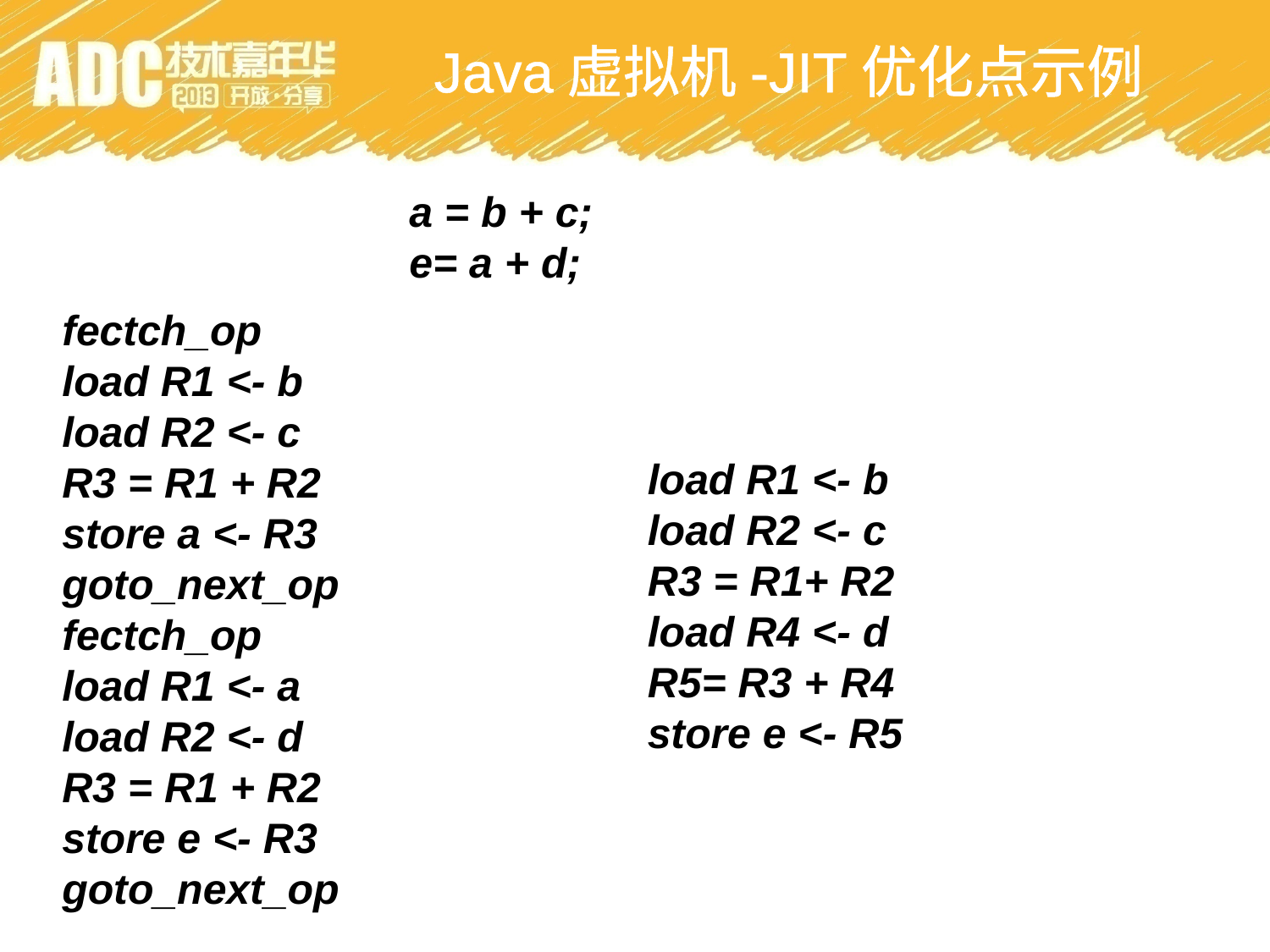

Java虚拟机-JIT优化点示例
a = b + c;
e= a + d;
fectch_op
load R1 <- b
load R2 <- c
R3 = R1 + R2
store a <- R3
goto_next_op
fectch_op
load R1 <- a
load R2 <- d
R3 = R1 + R2
store e <- R3
goto_next_op
load R1 <- b
load R2 <- c
R3 = R1+ R2
load R4 <- d
R5= R3 + R4
store e <- R5